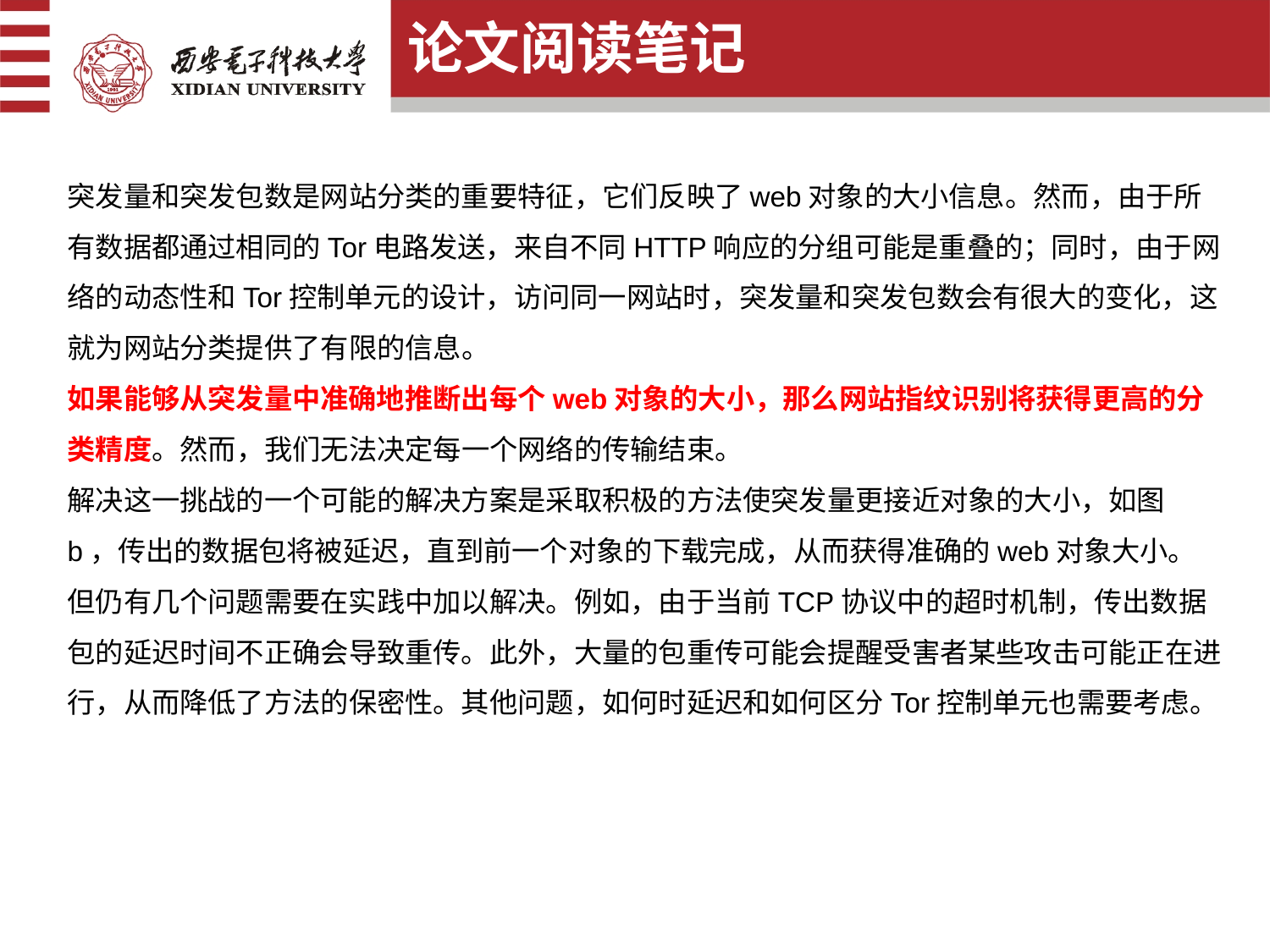

论文阅读笔记
突发量和突发包数是网站分类的重要特征，它们反映了web对象的大小信息。然而，由于所有数据都通过相同的Tor电路发送，来自不同HTTP响应的分组可能是重叠的；同时，由于网络的动态性和Tor控制单元的设计，访问同一网站时，突发量和突发包数会有很大的变化，这就为网站分类提供了有限的信息。
如果能够从突发量中准确地推断出每个web对象的大小，那么网站指纹识别将获得更高的分类精度。然而，我们无法决定每一个网络的传输结束。
解决这一挑战的一个可能的解决方案是采取积极的方法使突发量更接近对象的大小，如图b，传出的数据包将被延迟，直到前一个对象的下载完成，从而获得准确的web对象大小。但仍有几个问题需要在实践中加以解决。例如，由于当前TCP协议中的超时机制，传出数据包的延迟时间不正确会导致重传。此外，大量的包重传可能会提醒受害者某些攻击可能正在进行，从而降低了方法的保密性。其他问题，如何时延迟和如何区分Tor控制单元也需要考虑。